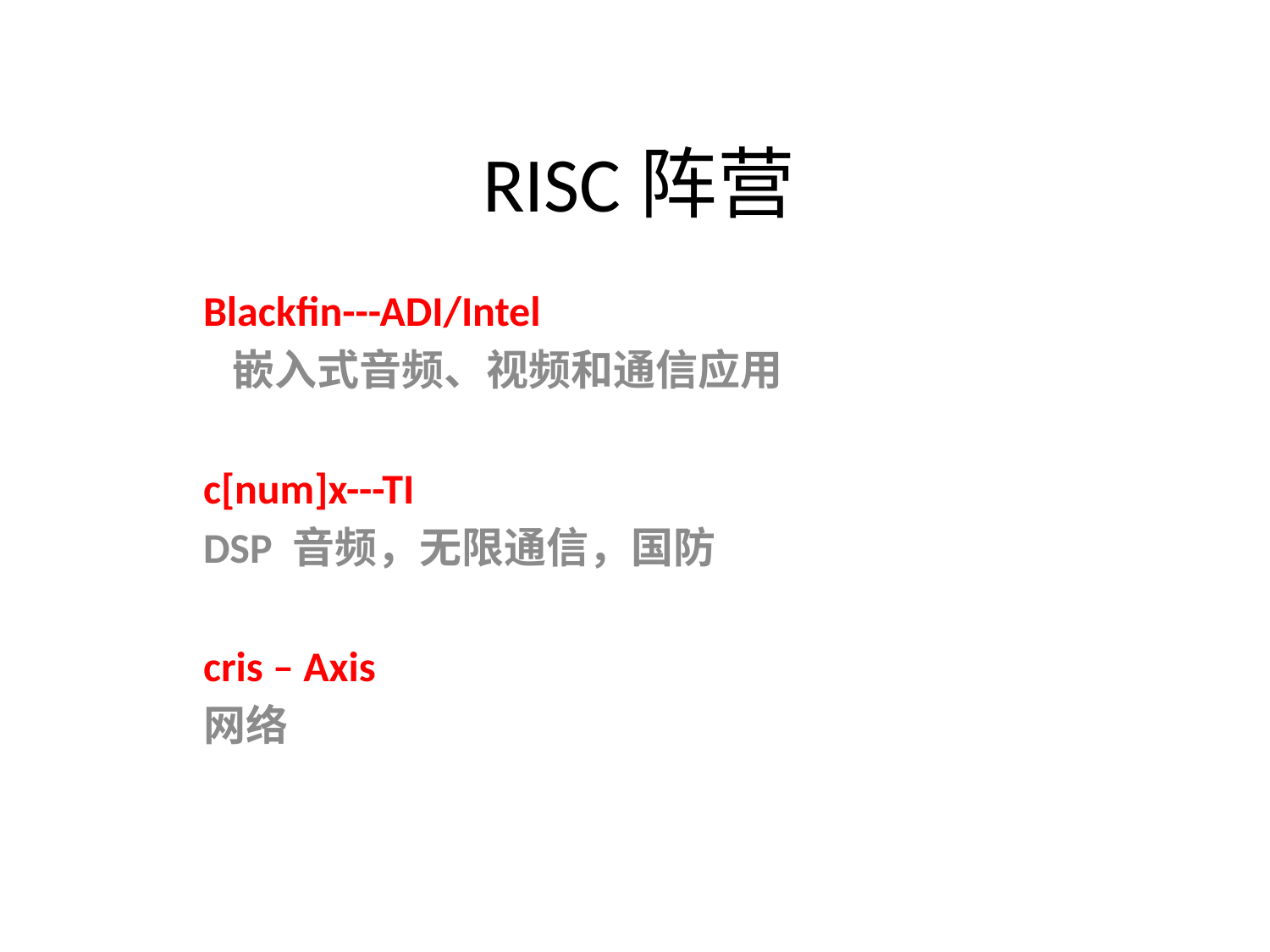

# RISC阵营
Blackfin---ADI/Intel
  嵌入式音频、视频和通信应用

c[num]x---TI
DSP 音频，无限通信，国防

cris – Axis
网络